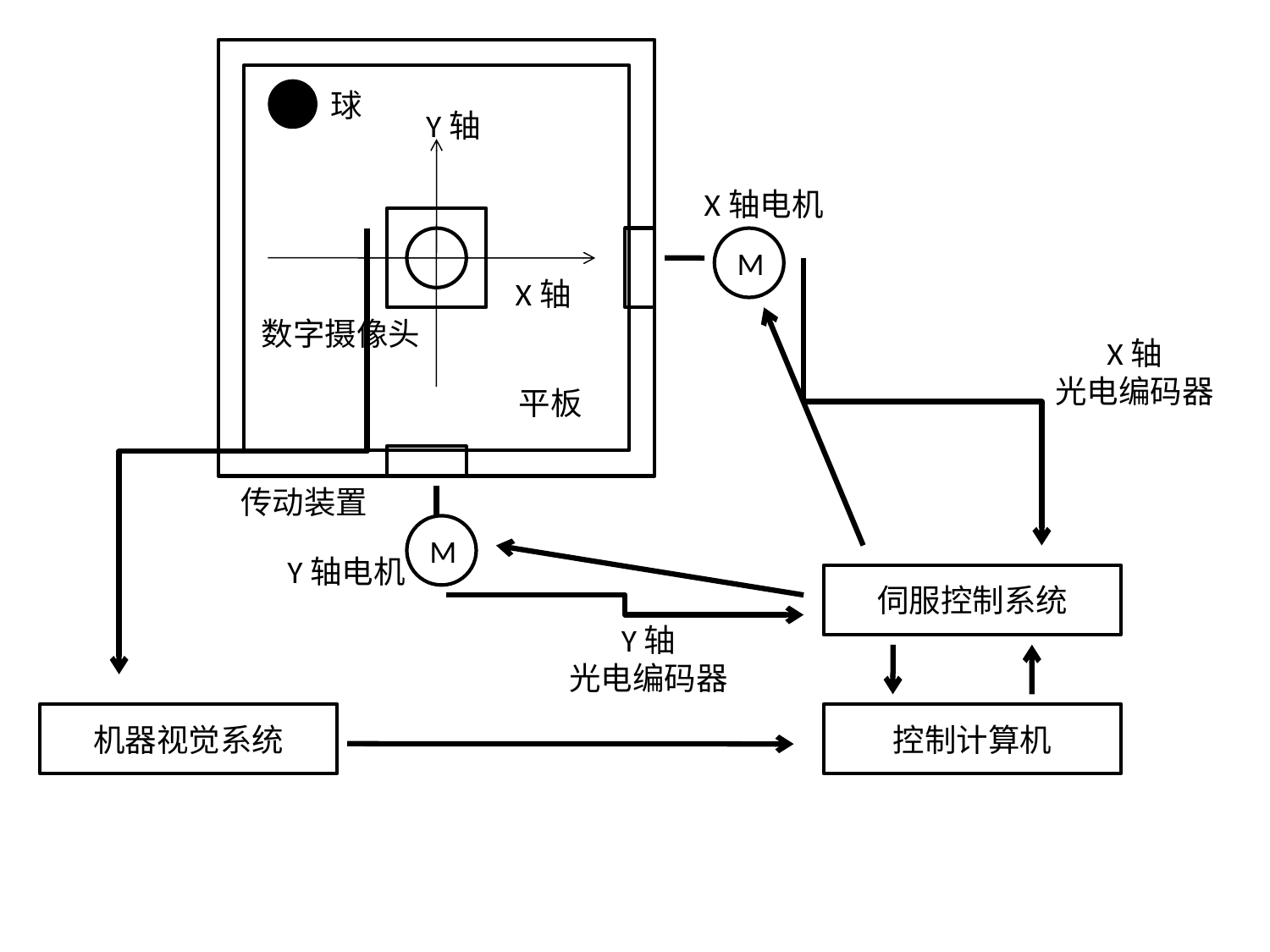

球
Y轴
X轴电机

M

X轴
数字摄像头
X轴
光电编码器
平板

传动装置
M
Y轴电机
伺服控制系统
Y轴
光电编码器
机器视觉系统
控制计算机